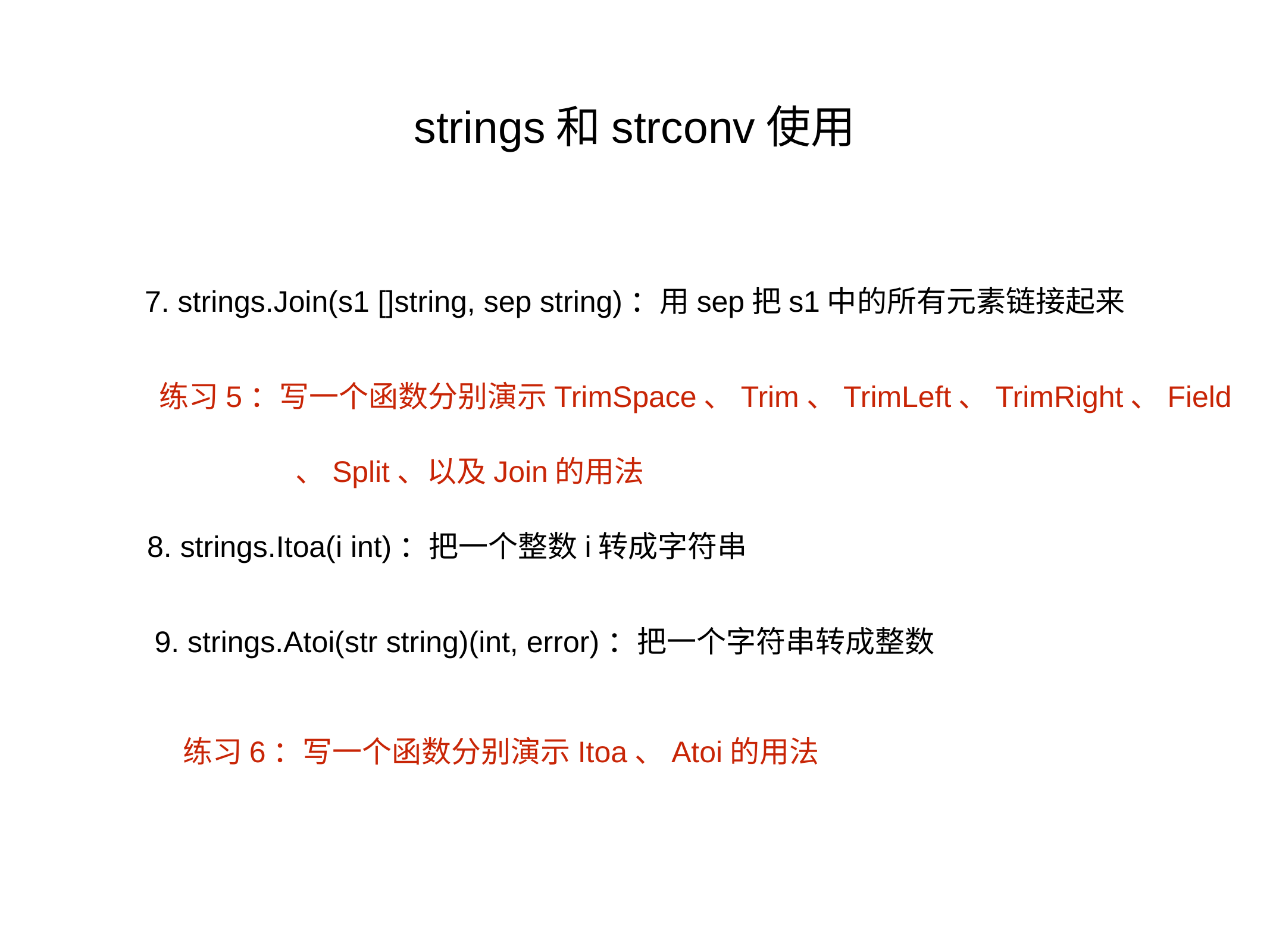

strings和strconv使用
7. strings.Join(s1 []string, sep string)：用sep把s1中的所有元素链接起来
练习5：写一个函数分别演示TrimSpace、Trim、TrimLeft、TrimRight、Field
、Split、以及Join的用法
8. strings.Itoa(i int)：把一个整数i转成字符串
9. strings.Atoi(str string)(int, error)：把一个字符串转成整数
练习6：写一个函数分别演示Itoa、Atoi的用法